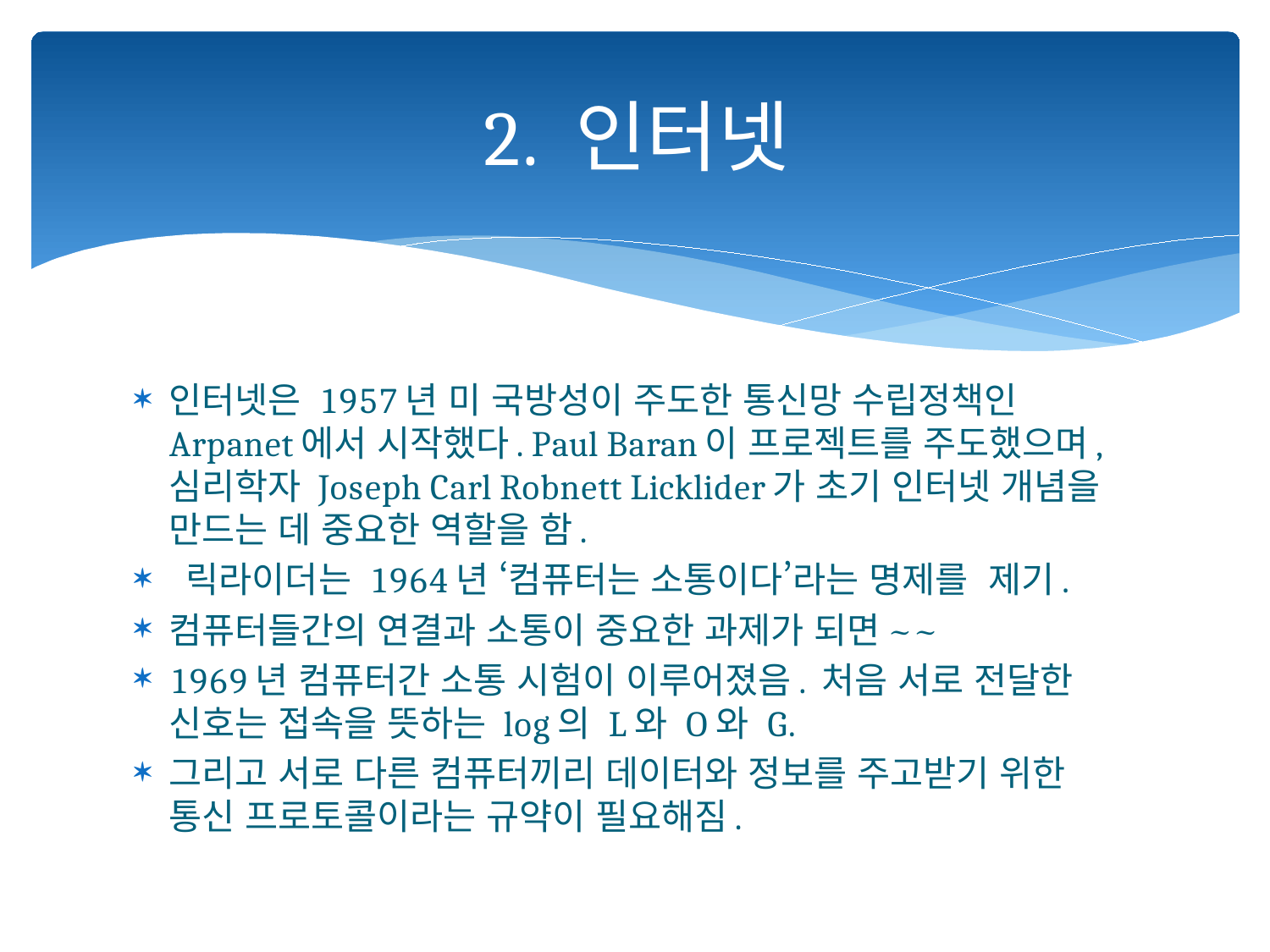

# 2. 인터넷
인터넷은 1957년 미 국방성이 주도한 통신망 수립정책인 Arpanet에서 시작했다. Paul Baran이 프로젝트를 주도했으며, 심리학자 Joseph Carl Robnett Licklider가 초기 인터넷 개념을 만드는 데 중요한 역할을 함.
 릭라이더는 1964년 ‘컴퓨터는 소통이다’라는 명제를  제기.
컴퓨터들간의 연결과 소통이 중요한 과제가 되면~~
1969년 컴퓨터간 소통 시험이 이루어졌음. 처음 서로 전달한 신호는 접속을 뜻하는 log의 L와 O와 G.
그리고 서로 다른 컴퓨터끼리 데이터와 정보를 주고받기 위한 통신 프로토콜이라는 규약이 필요해짐.